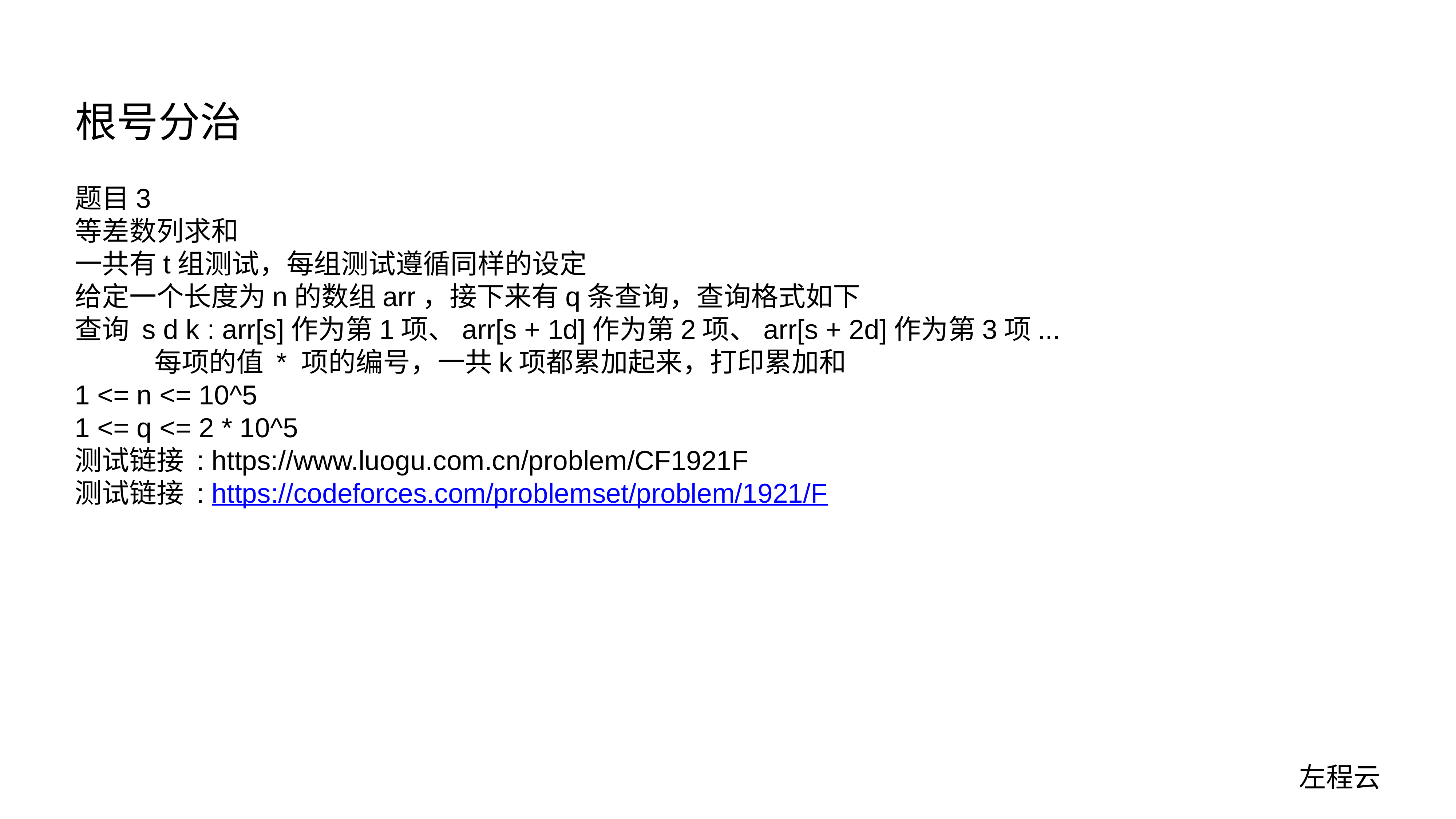

# 根号分治
题目3
等差数列求和
一共有t组测试，每组测试遵循同样的设定
给定一个长度为n的数组arr，接下来有q条查询，查询格式如下
查询 s d k : arr[s]作为第1项、arr[s + 1d]作为第2项、arr[s + 2d]作为第3项...
            每项的值 * 项的编号，一共k项都累加起来，打印累加和
1 <= n <= 10^5
1 <= q <= 2 * 10^5
测试链接 : https://www.luogu.com.cn/problem/CF1921F
测试链接 : https://codeforces.com/problemset/problem/1921/F
左程云